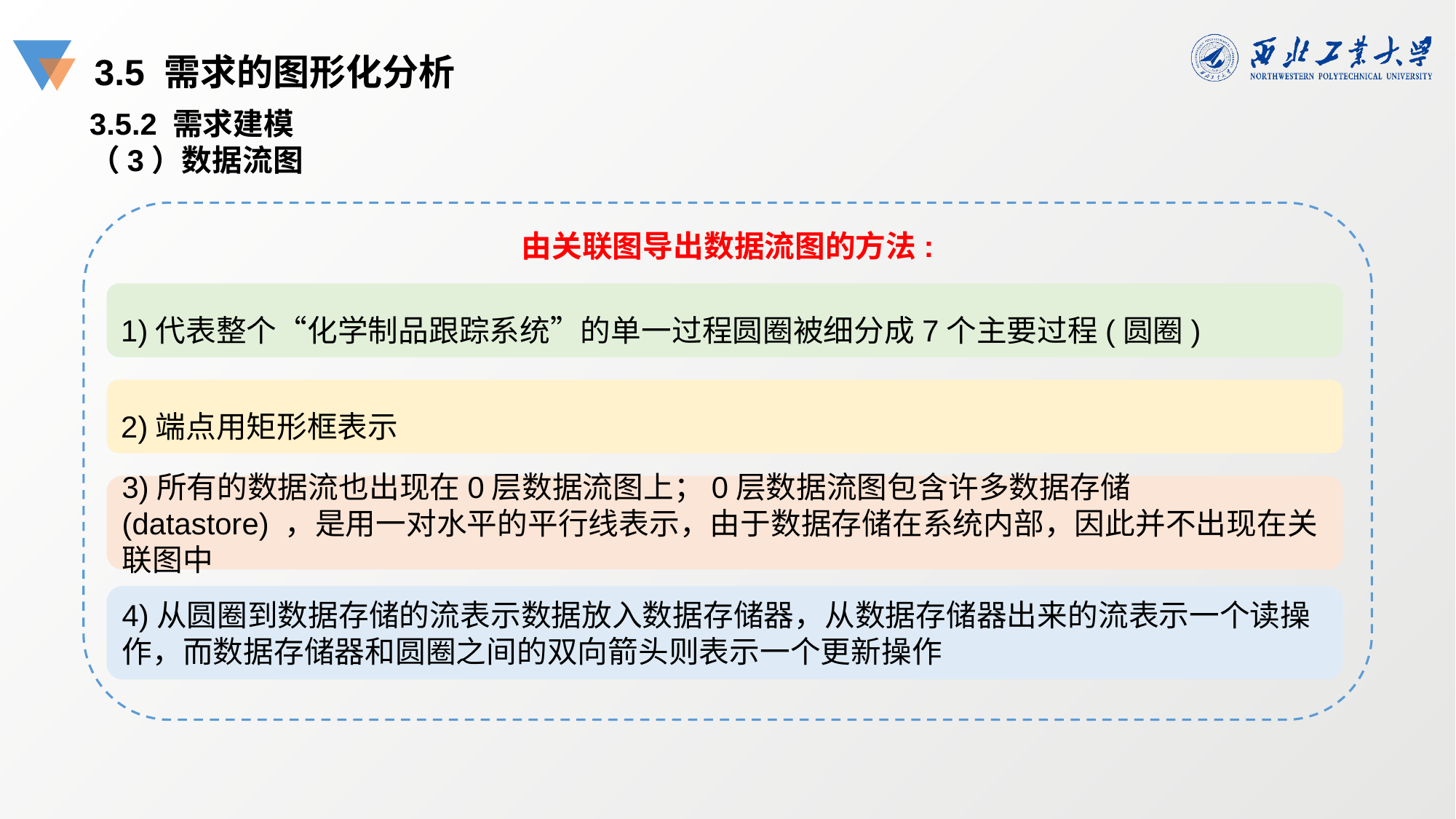

3.5 需求的图形化分析
3.5.2 需求建模
（3）数据流图
由关联图导出数据流图的方法:

1)代表整个“化学制品跟踪系统”的单一过程圆圈被细分成7个主要过程(圆圈)
2)端点用矩形框表示
3)所有的数据流也出现在0层数据流图上；0层数据流图包含许多数据存储(datastore) ，是用一对水平的平行线表示，由于数据存储在系统内部，因此并不出现在关联图中
4)从圆圈到数据存储的流表示数据放入数据存储器，从数据存储器出来的流表示一个读操作，而数据存储器和圆圈之间的双向箭头则表示一个更新操作

20